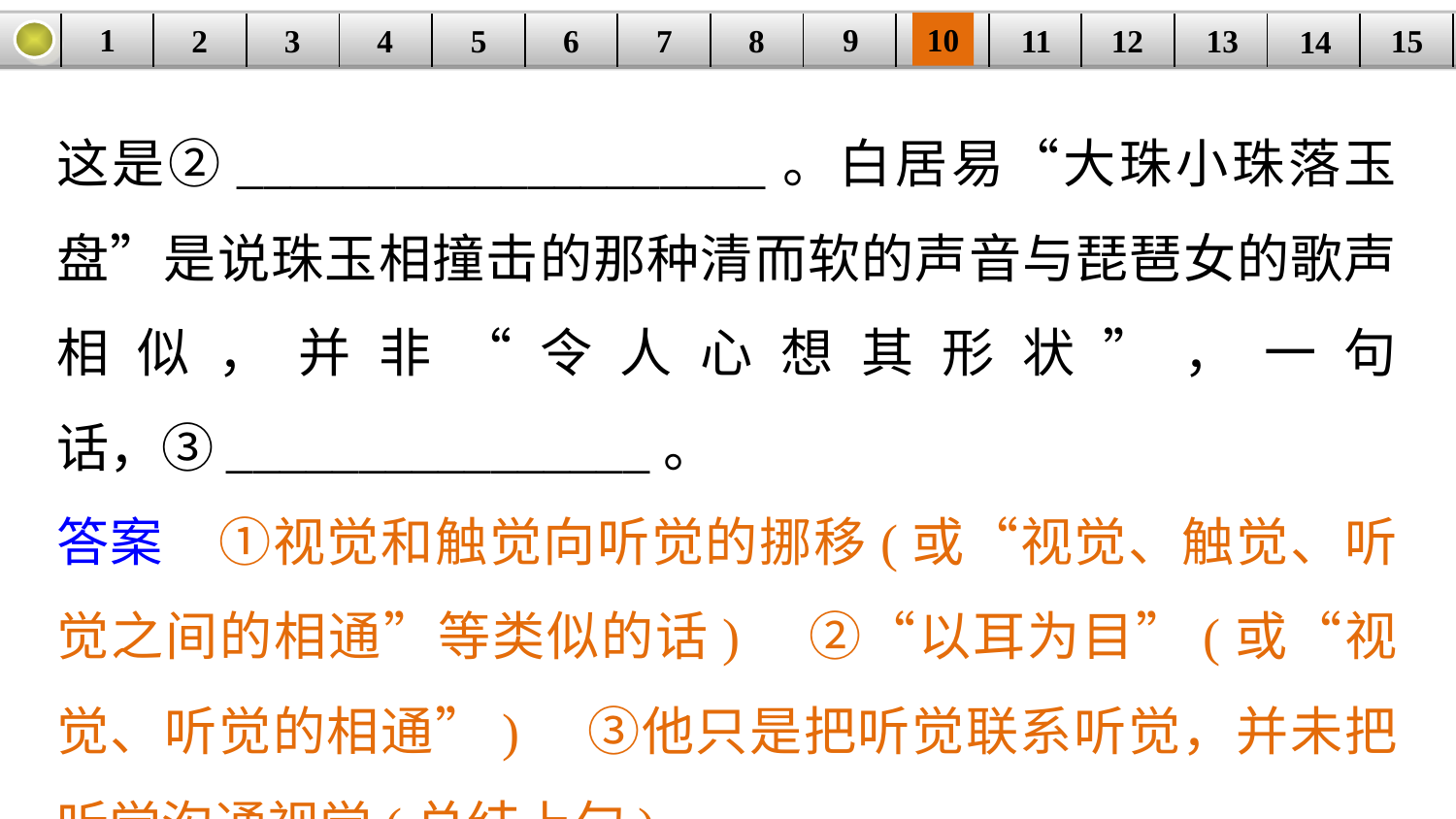

9
10
1
3
4
5
6
8
11
2
12
15
|  |  |  |  |  |  |  |  |  |  |  |  |  |  |  |
| --- | --- | --- | --- | --- | --- | --- | --- | --- | --- | --- | --- | --- | --- | --- |
7
13
14

这是②____________________。白居易“大珠小珠落玉盘”是说珠玉相撞击的那种清而软的声音与琵琶女的歌声相似，并非“令人心想其形状”，一句话，③________________。
答案　①视觉和触觉向听觉的挪移(或“视觉、触觉、听觉之间的相通”等类似的话)　②“以耳为目”(或“视觉、听觉的相通”)　③他只是把听觉联系听觉，并未把听觉沟通视觉(总结上句)